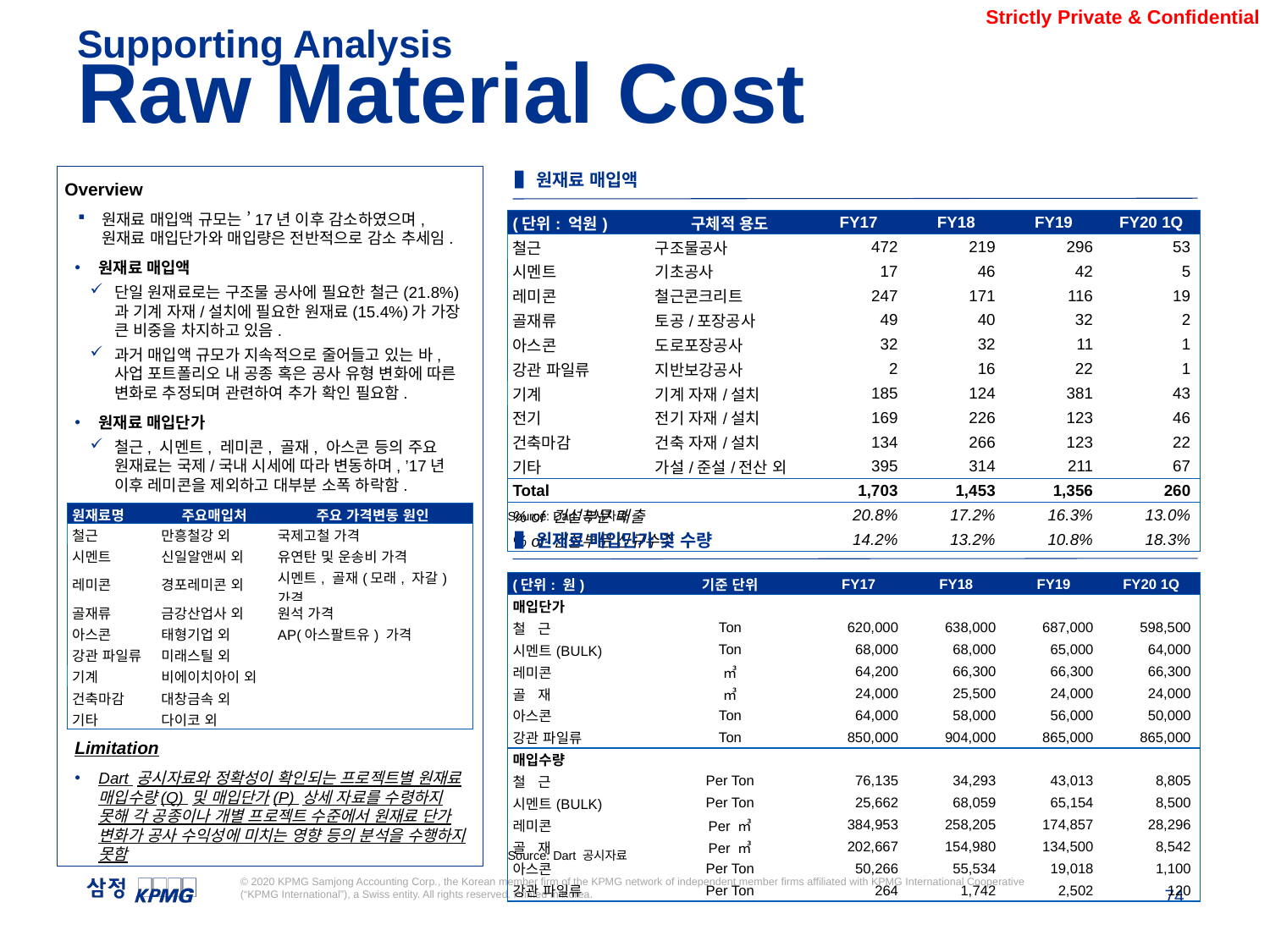

Supporting Analysis
Raw Material Cost
▌원재료 매입액

Overview
원재료 매입액 규모는 ’17년 이후 감소하였으며, 원재료 매입단가와 매입량은 전반적으로 감소 추세임.
원재료 매입액
단일 원재료로는 구조물 공사에 필요한 철근(21.8%)과 기계 자재/설치에 필요한 원재료(15.4%)가 가장 큰 비중을 차지하고 있음.
과거 매입액 규모가 지속적으로 줄어들고 있는 바, 사업 포트폴리오 내 공종 혹은 공사 유형 변화에 따른 변화로 추정되며 관련하여 추가 확인 필요함.
원재료 매입단가
철근, 시멘트, 레미콘, 골재, 아스콘 등의 주요 원재료는 국제/국내 시세에 따라 변동하며, ’17년 이후 레미콘을 제외하고 대부분 소폭 하락함.

Limitation
Dart 공시자료와 정확성이 확인되는 프로젝트별 원재료 매입수량(Q) 및 매입단가(P) 상세 자료를 수령하지 못해 각 공종이나 개별 프로젝트 수준에서 원재료 단가 변화가 공사 수익성에 미치는 영향 등의 분석을 수행하지 못함

| (단위: 억원) | 구체적 용도 | FY17 | FY18 | FY19 | FY20 1Q |
| --- | --- | --- | --- | --- | --- |
| 철근 | 구조물공사 | 472 | 219 | 296 | 53 |
| 시멘트 | 기초공사 | 17 | 46 | 42 | 5 |
| 레미콘 | 철근콘크리트 | 247 | 171 | 116 | 19 |
| 골재류 | 토공/포장공사 | 49 | 40 | 32 | 2 |
| 아스콘 | 도로포장공사 | 32 | 32 | 11 | 1 |
| 강관 파일류 | 지반보강공사 | 2 | 16 | 22 | 1 |
| 기계 | 기계 자재/설치 | 185 | 124 | 381 | 43 |
| 전기 | 전기 자재/설치 | 169 | 226 | 123 | 46 |
| 건축마감 | 건축 자재/설치 | 134 | 266 | 123 | 22 |
| 기타 | 가설/준설/전산 외 | 395 | 314 | 211 | 67 |
| Total |  | 1,703 | 1,453 | 1,356 | 260 |
| % of 건설부문 매출 |  | 20.8% | 17.2% | 16.3% | 13.0% |
| % of 건설부문 신규수주 |  | 14.2% | 13.2% | 10.8% | 18.3% |
| 원재료명 | 주요매입처 | 주요 가격변동 원인 |
| --- | --- | --- |
| 철근 | 만흥철강 외 | 국제고철 가격 |
| 시멘트 | 신일알앤씨 외 | 유연탄 및 운송비 가격 |
| 레미콘 | 경포레미콘 외 | 시멘트, 골재(모래, 자갈) 가격 |
| 골재류 | 금강산업사 외 | 원석 가격 |
| 아스콘 | 태형기업 외 | AP(아스팔트유) 가격 |
| 강관 파일류 | 미래스틸 외 |  |
| 기계 | 비에이치아이 외 |  |
| 건축마감 | 대창금속 외 |  |
| 기타 | 다이코 외 |  |
Source: Dart 공시자료
▌원재료 매입단가 및 수량

| (단위: 원) | 기준 단위 | FY17 | FY18 | FY19 | FY20 1Q |
| --- | --- | --- | --- | --- | --- |
| 매입단가 |  |  |  |  |  |
| 철   근 | Ton | 620,000 | 638,000 | 687,000 | 598,500 |
| 시멘트(BULK) | Ton | 68,000 | 68,000 | 65,000 | 64,000 |
| 레미콘 | ㎥ | 64,200 | 66,300 | 66,300 | 66,300 |
| 골   재 | ㎥ | 24,000 | 25,500 | 24,000 | 24,000 |
| 아스콘 | Ton | 64,000 | 58,000 | 56,000 | 50,000 |
| 강관 파일류 | Ton | 850,000 | 904,000 | 865,000 | 865,000 |
| 매입수량 |  |  |  |  |  |
| 철   근 | Per Ton | 76,135 | 34,293 | 43,013 | 8,805 |
| 시멘트(BULK) | Per Ton | 25,662 | 68,059 | 65,154 | 8,500 |
| 레미콘 | Per ㎥ | 384,953 | 258,205 | 174,857 | 28,296 |
| 골   재 | Per ㎥ | 202,667 | 154,980 | 134,500 | 8,542 |
| 아스콘 | Per Ton | 50,266 | 55,534 | 19,018 | 1,100 |
| 강관 파일류 | Per Ton | 264 | 1,742 | 2,502 | 120 |
Source: Dart 공시자료